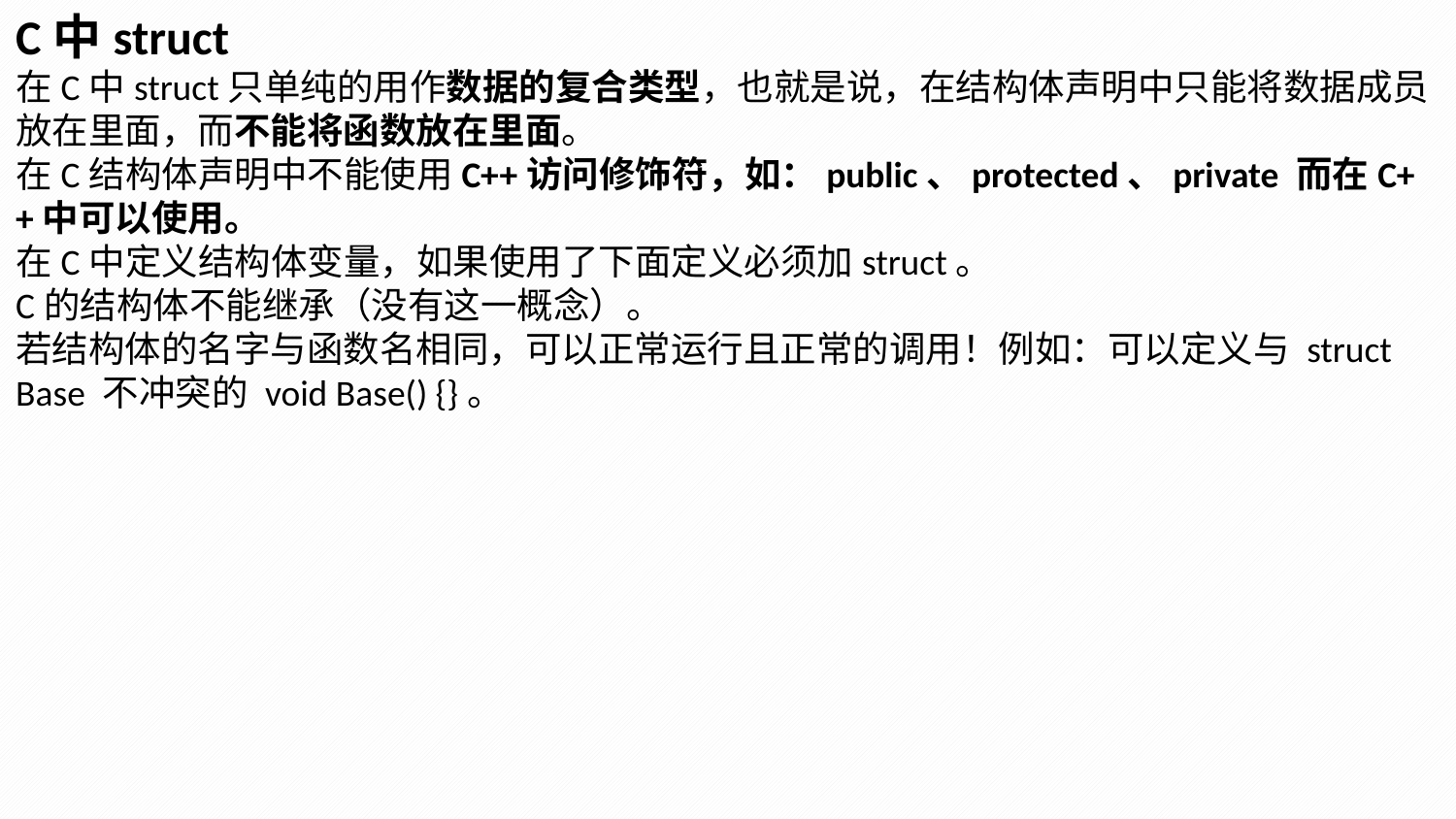

C中struct
在C中struct只单纯的用作数据的复合类型，也就是说，在结构体声明中只能将数据成员放在里面，而不能将函数放在里面。
在C结构体声明中不能使用C++访问修饰符，如：public、protected、private 而在C++中可以使用。
在C中定义结构体变量，如果使用了下面定义必须加struct。
C的结构体不能继承（没有这一概念）。
若结构体的名字与函数名相同，可以正常运行且正常的调用！例如：可以定义与 struct Base 不冲突的 void Base() {}。